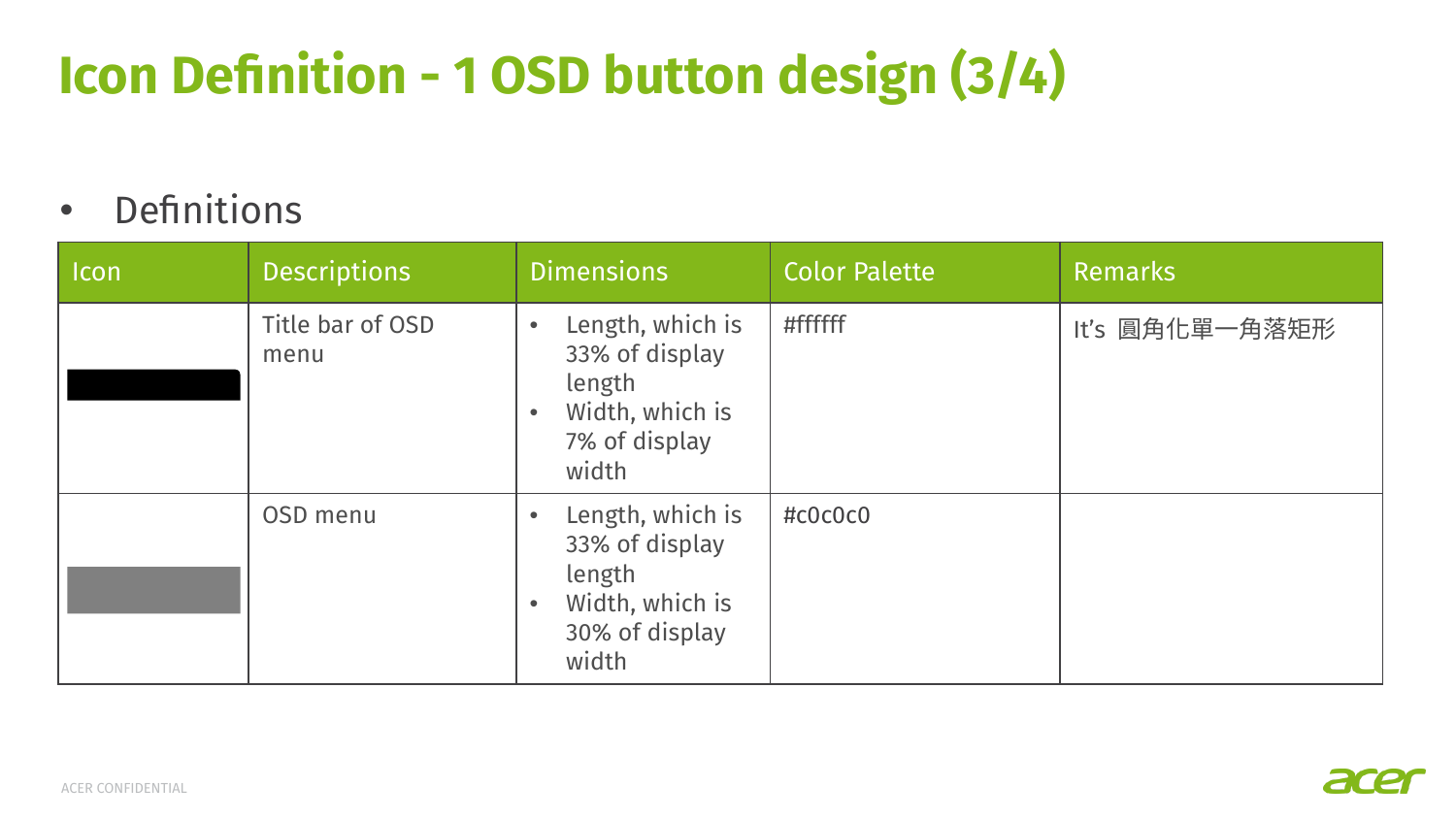

# Icon Definition - 1 OSD button design (3/4)
Definitions

| Icon | Descriptions | Dimensions | Color Palette | Remarks |
| --- | --- | --- | --- | --- |
|  | Title bar of OSD menu | Length, which is 33% of display length Width, which is 7% of display width | #ffffff | It’s 圓角化單一角落矩形 |
|  | OSD menu | Length, which is 33% of display length Width, which is 30% of display width | #c0c0c0 |  |

12